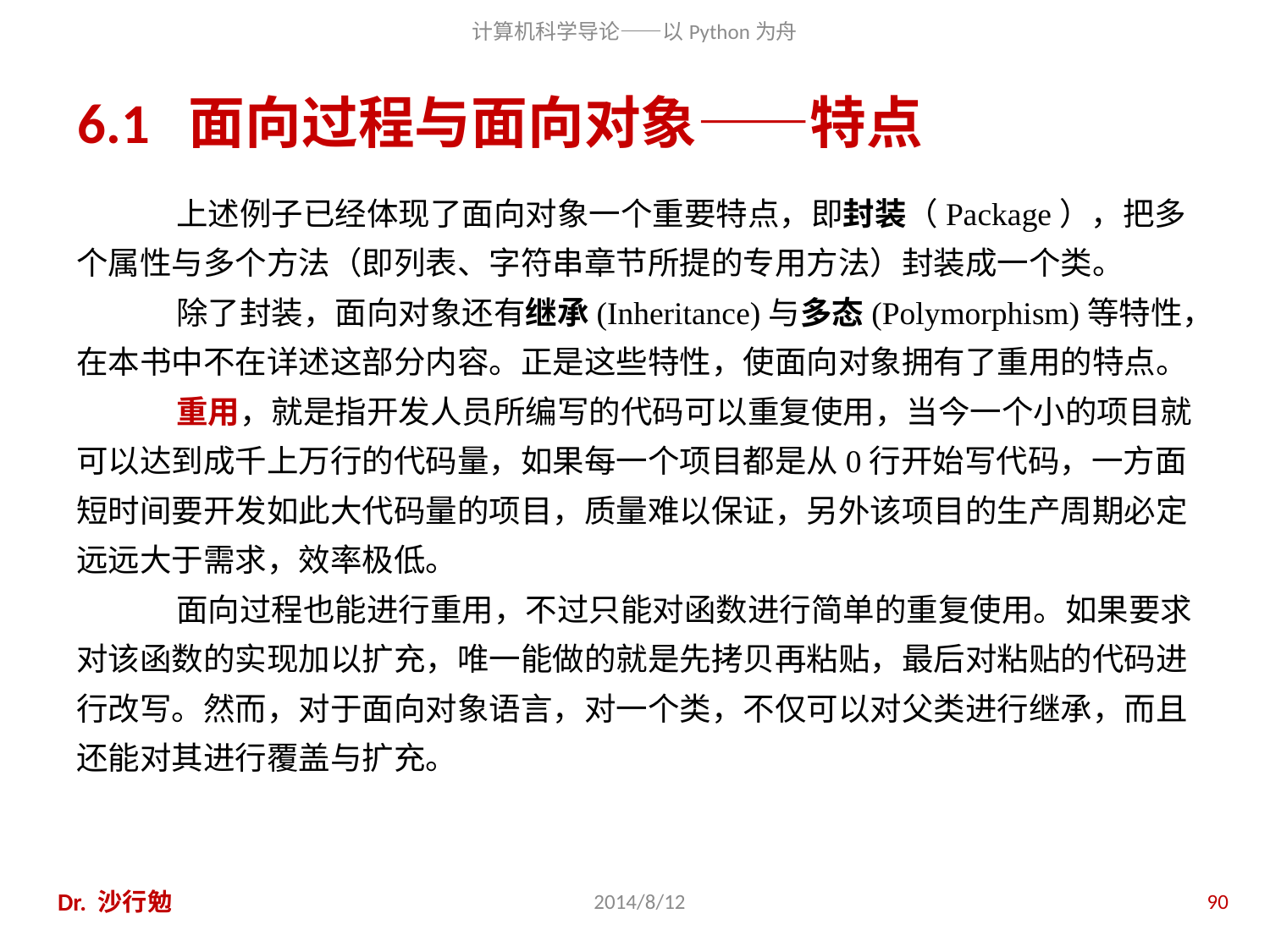

# 6.1  面向过程与面向对象——特点
上述例子已经体现了面向对象一个重要特点，即封装（Package），把多个属性与多个方法（即列表、字符串章节所提的专用方法）封装成一个类。
除了封装，面向对象还有继承(Inheritance)与多态(Polymorphism)等特性，在本书中不在详述这部分内容。正是这些特性，使面向对象拥有了重用的特点。
重用，就是指开发人员所编写的代码可以重复使用，当今一个小的项目就可以达到成千上万行的代码量，如果每一个项目都是从0行开始写代码，一方面短时间要开发如此大代码量的项目，质量难以保证，另外该项目的生产周期必定远远大于需求，效率极低。
面向过程也能进行重用，不过只能对函数进行简单的重复使用。如果要求对该函数的实现加以扩充，唯一能做的就是先拷贝再粘贴，最后对粘贴的代码进行改写。然而，对于面向对象语言，对一个类，不仅可以对父类进行继承，而且还能对其进行覆盖与扩充。
Dr. 沙行勉
2014/8/12
90